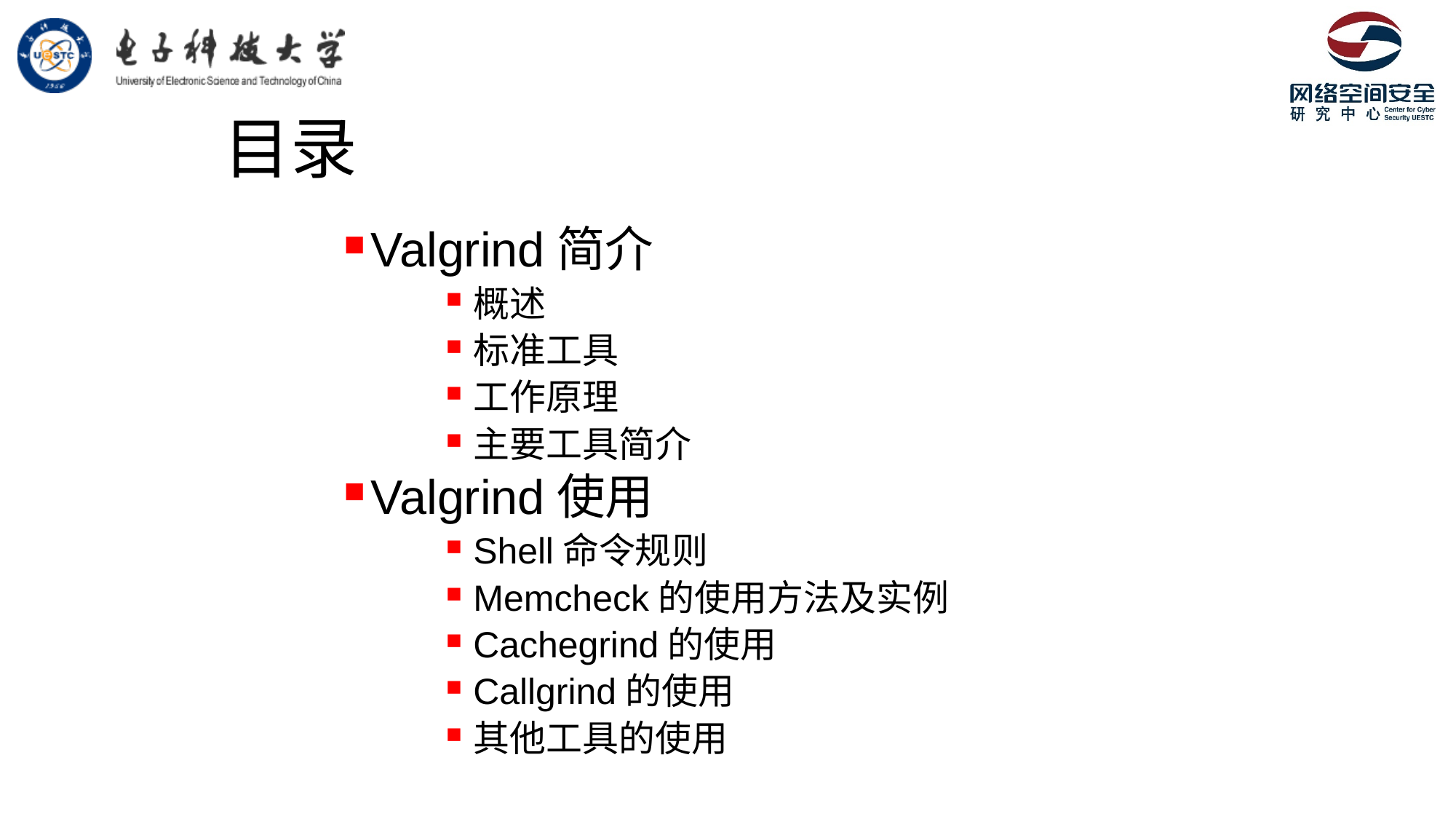

# 目录
Valgrind简介
概述
标准工具
工作原理
主要工具简介
Valgrind使用
Shell命令规则
Memcheck的使用方法及实例
Cachegrind的使用
Callgrind的使用
其他工具的使用